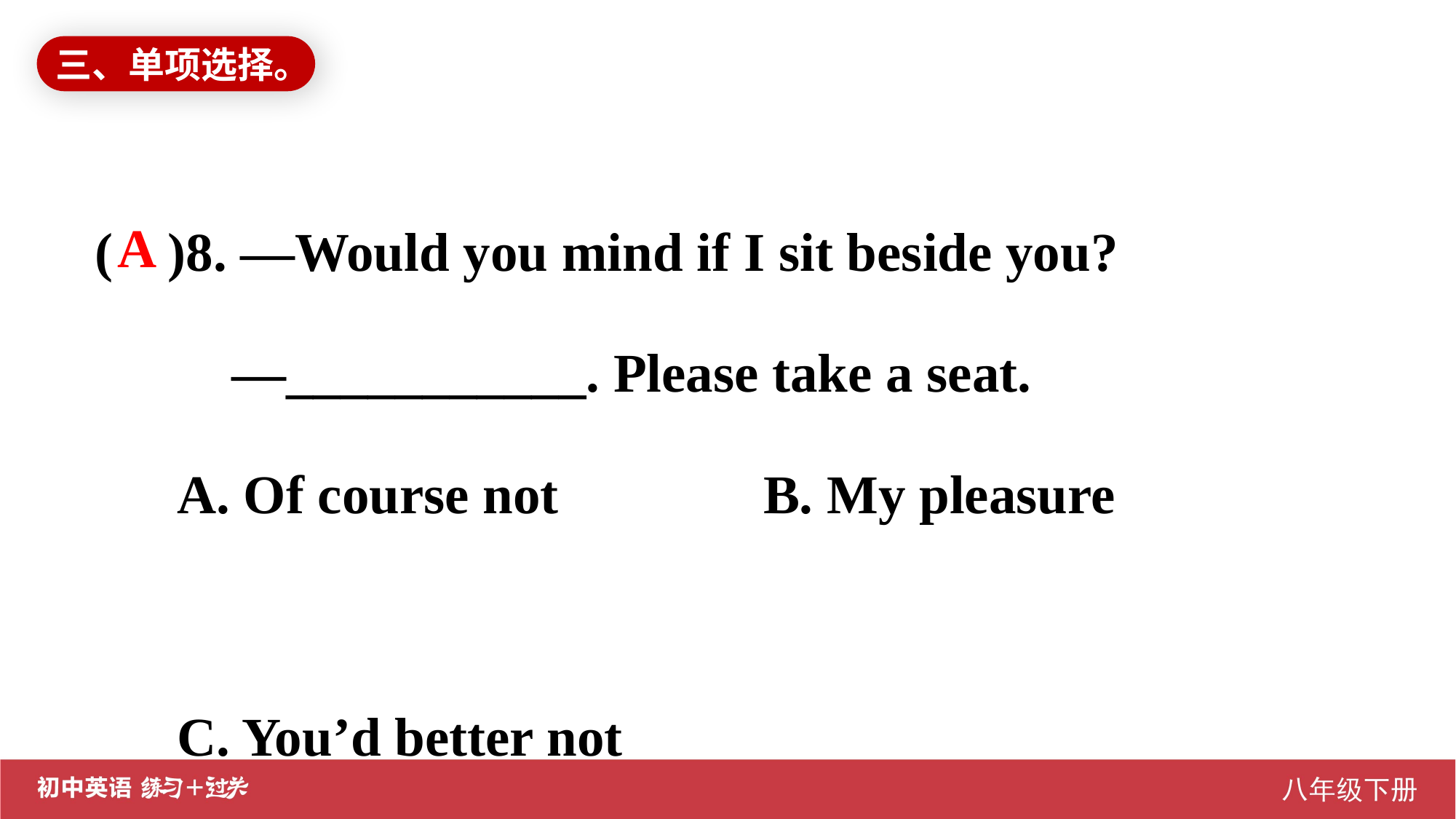

三、单项选择。
(    )8. —Would you mind if I sit beside you?
          —___________. Please take a seat.
      A. Of course not               B. My pleasure
      C. You’d better not
A